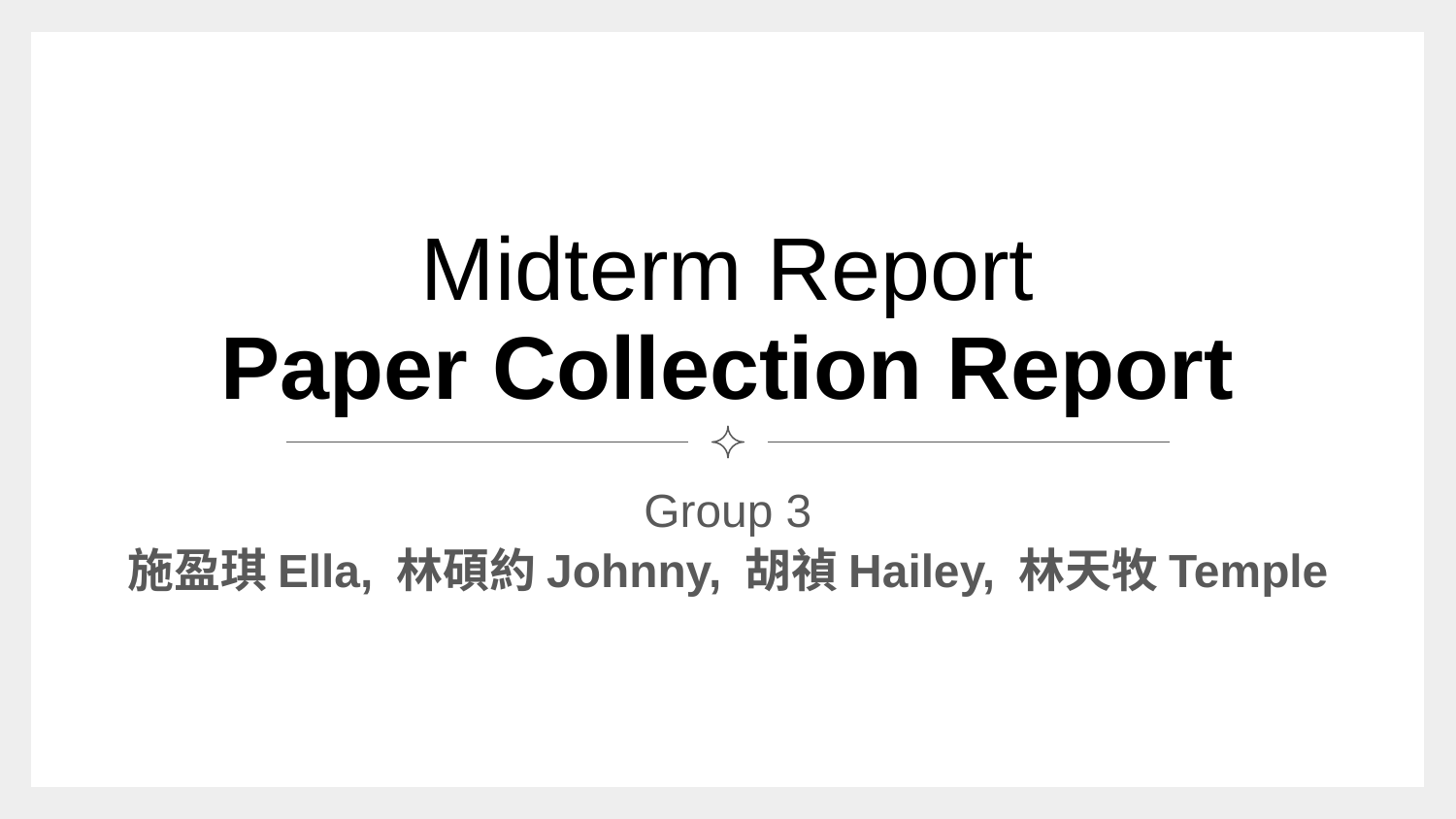

# Midterm Report
Paper Collection Report

Group 3
施盈琪Ella, 林碩約Johnny, 胡禎Hailey, 林天牧Temple